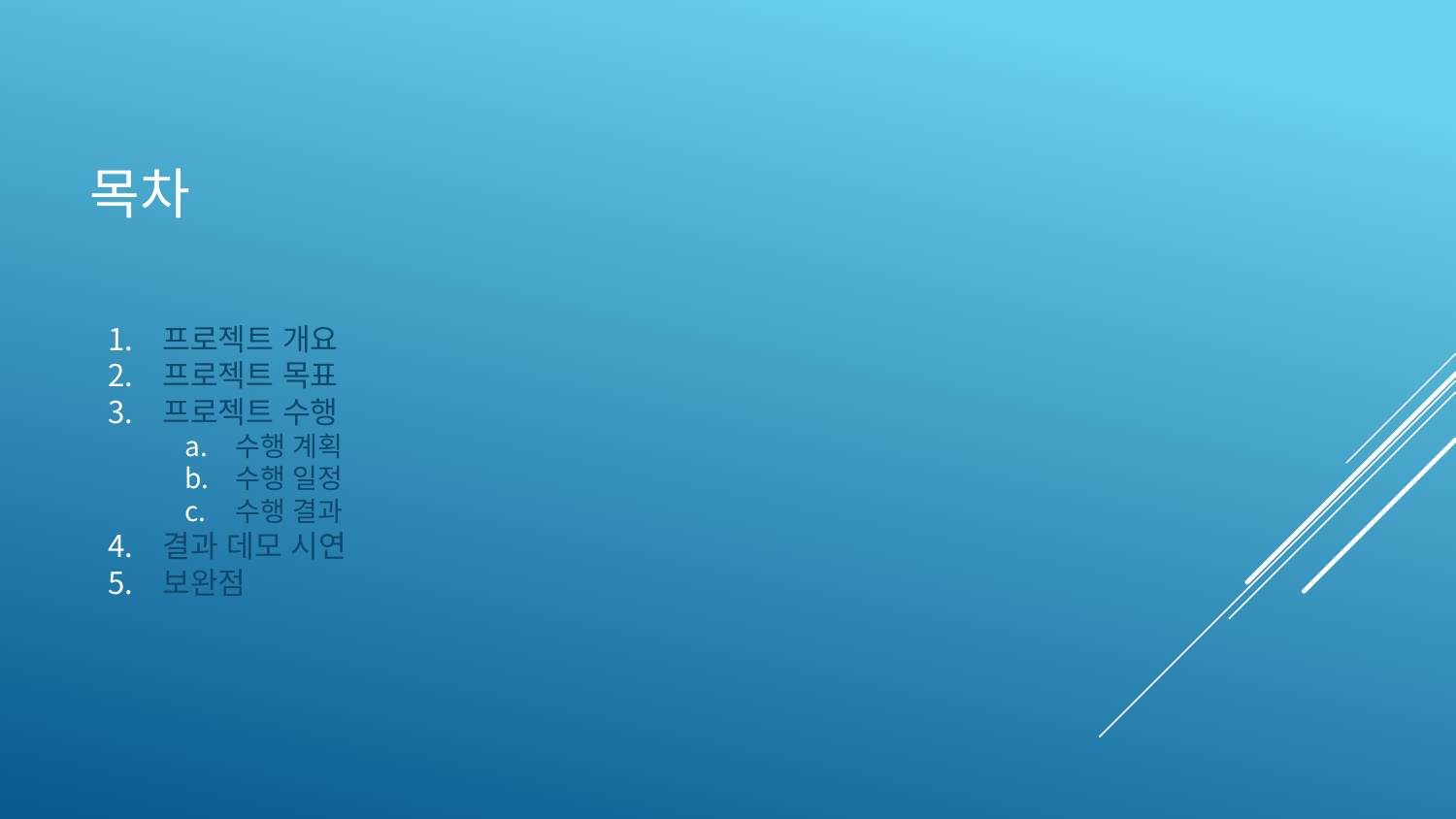

# 목차
프로젝트 개요
프로젝트 목표
프로젝트 수행
수행 계획
수행 일정
수행 결과
결과 데모 시연
보완점